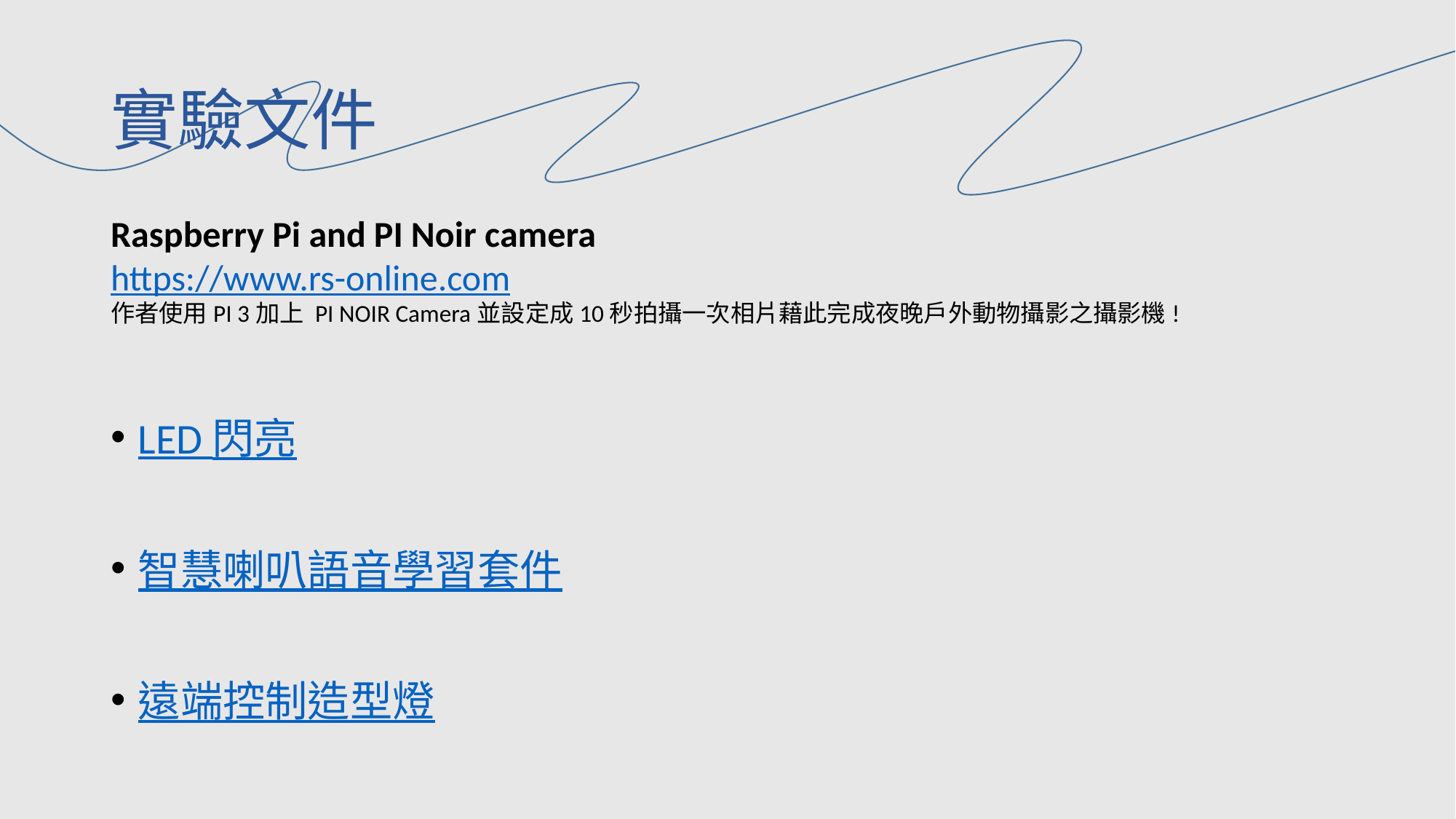

# 實驗文件
Raspberry Pi and PI Noir camera
https://www.rs-online.com
作者使用PI 3加上 PI NOIR Camera並設定成10秒拍攝一次相片藉此完成夜晚戶外動物攝影之攝影機!

LED 閃亮

智慧喇叭語音學習套件

遠端控制造型燈